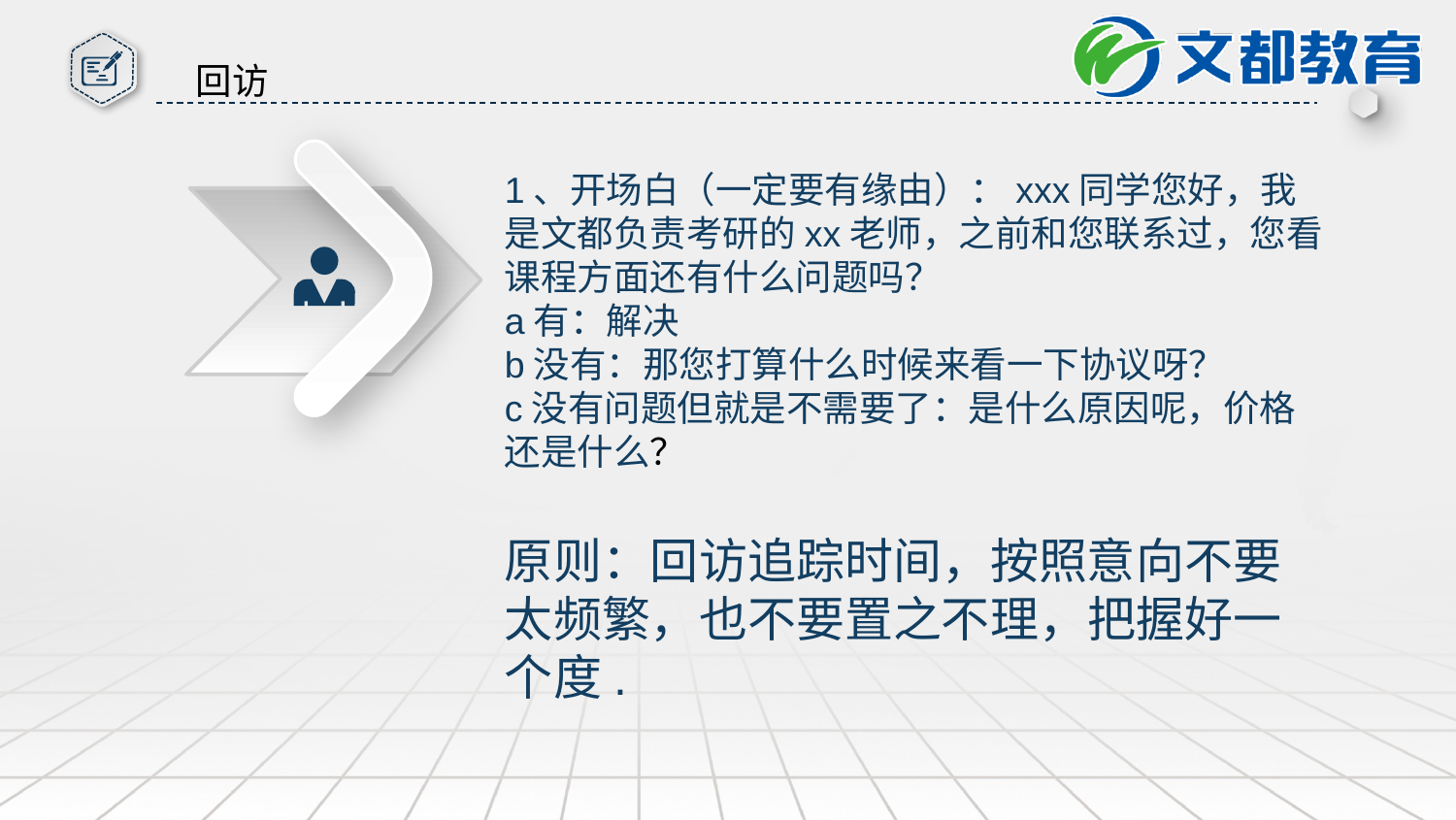

回访
1、开场白（一定要有缘由）：xxx同学您好，我是文都负责考研的xx老师，之前和您联系过，您看课程方面还有什么问题吗？
a有：解决
b没有：那您打算什么时候来看一下协议呀？
c没有问题但就是不需要了：是什么原因呢，价格还是什么？

原则：回访追踪时间，按照意向不要太频繁，也不要置之不理，把握好一个度.